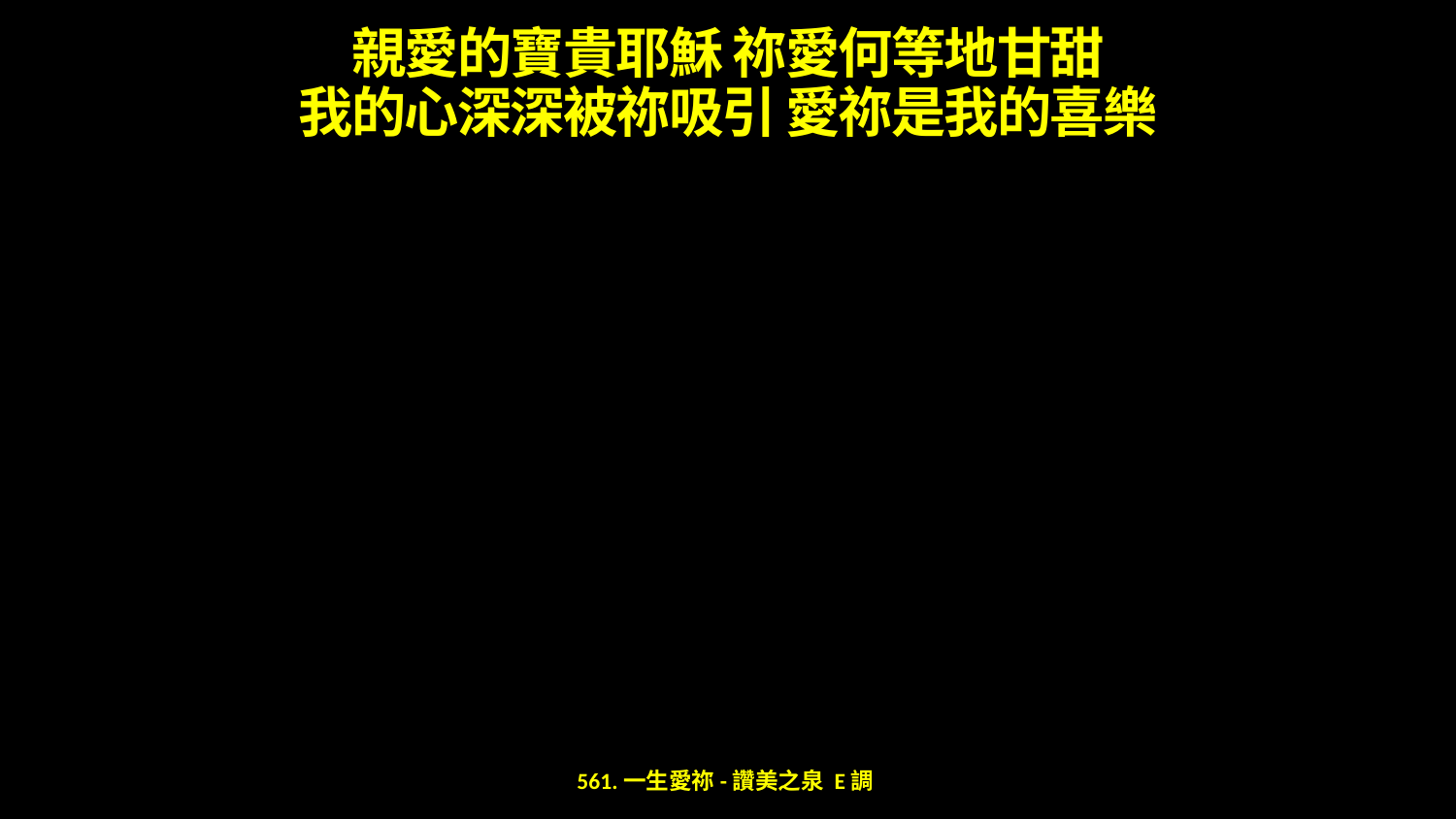

親愛的寶貴耶穌 祢愛何等地甘甜
我的心深深被祢吸引 愛祢是我的喜樂
561.一生愛祢-讚美之泉 E調